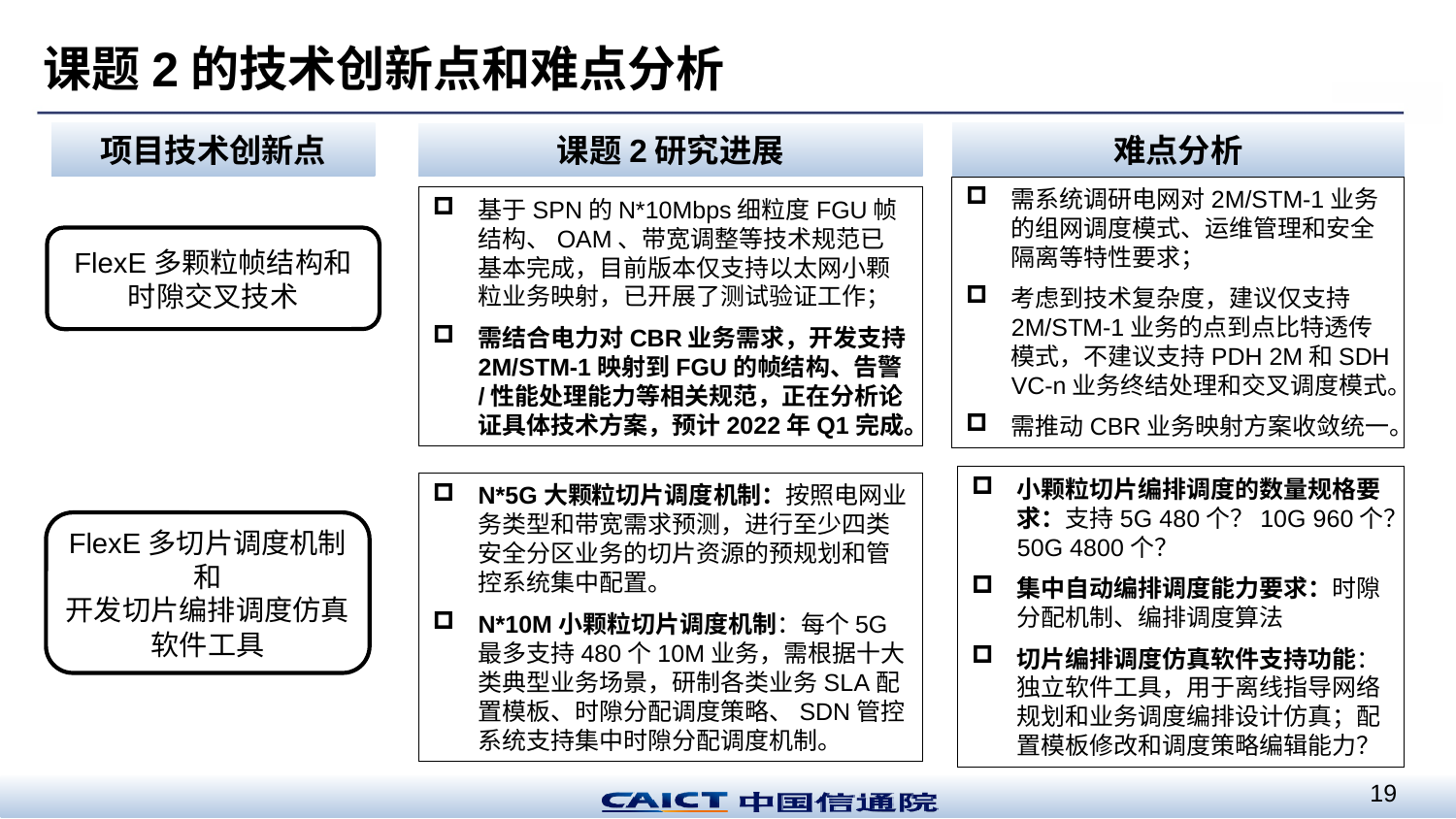

课题2的技术创新点和难点分析
项目技术创新点
难点分析
课题2研究进展
需系统调研电网对2M/STM-1业务的组网调度模式、运维管理和安全隔离等特性要求；
考虑到技术复杂度，建议仅支持2M/STM-1业务的点到点比特透传模式，不建议支持PDH 2M和SDH VC-n业务终结处理和交叉调度模式。
需推动CBR业务映射方案收敛统一。
基于SPN的N*10Mbps细粒度FGU帧结构、OAM、带宽调整等技术规范已基本完成，目前版本仅支持以太网小颗粒业务映射，已开展了测试验证工作；
需结合电力对CBR业务需求，开发支持2M/STM-1映射到FGU的帧结构、告警/性能处理能力等相关规范，正在分析论证具体技术方案，预计2022年Q1完成。
FlexE多颗粒帧结构和
时隙交叉技术
小颗粒切片编排调度的数量规格要求：支持5G 480个？10G 960个？50G 4800个？
集中自动编排调度能力要求：时隙分配机制、编排调度算法
切片编排调度仿真软件支持功能：独立软件工具，用于离线指导网络规划和业务调度编排设计仿真；配置模板修改和调度策略编辑能力？
N*5G大颗粒切片调度机制：按照电网业务类型和带宽需求预测，进行至少四类安全分区业务的切片资源的预规划和管控系统集中配置。
N*10M小颗粒切片调度机制：每个5G最多支持480个10M业务，需根据十大类典型业务场景，研制各类业务SLA配置模板、时隙分配调度策略、SDN管控系统支持集中时隙分配调度机制。
FlexE多切片调度机制
和
开发切片编排调度仿真软件工具